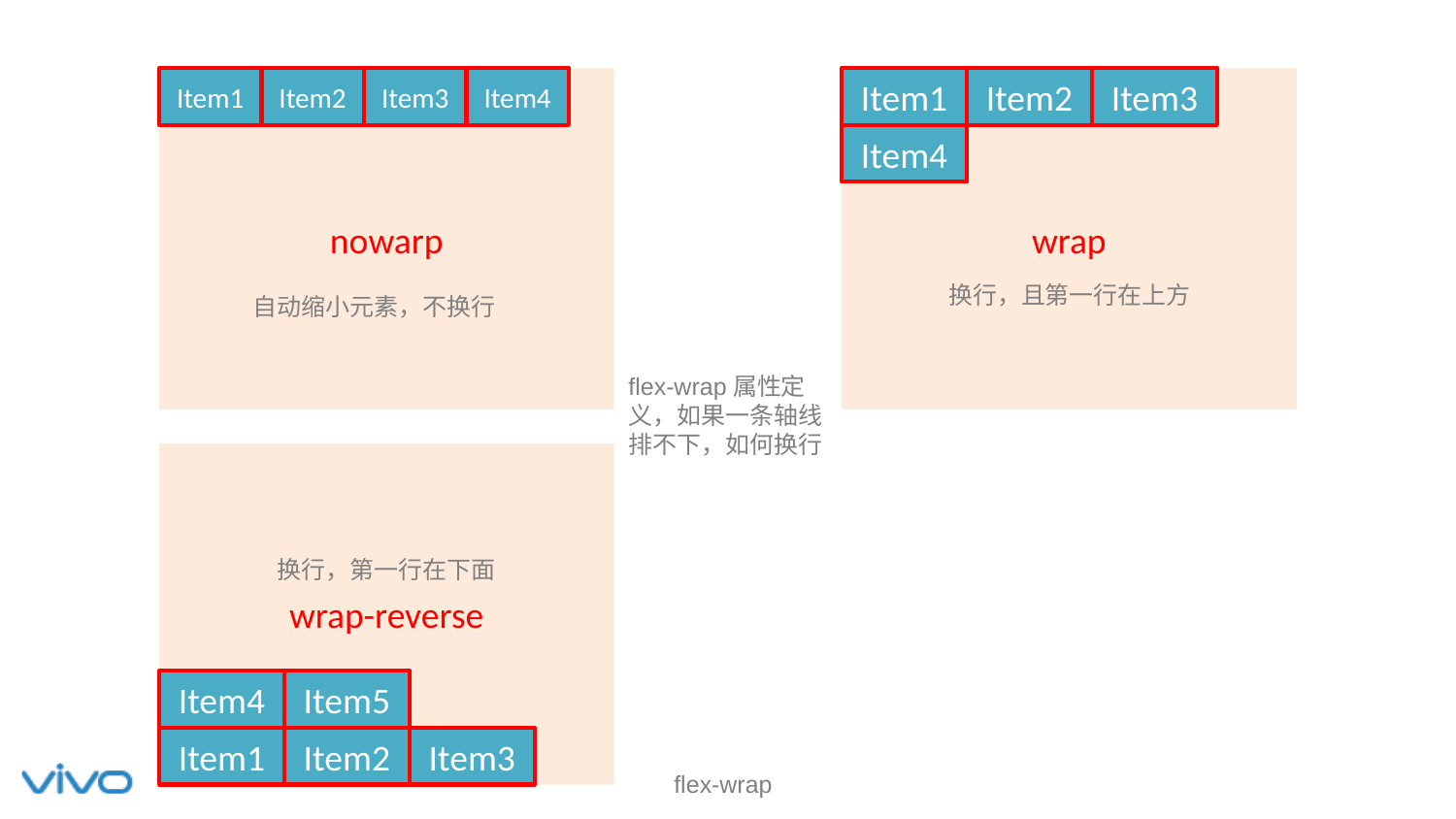

nowarp
Item1
Item2
Item3
Item4
wrap
Item1
Item2
Item3
Item4
换行，且第一行在上方
自动缩小元素，不换行
flex-wrap属性定义，如果一条轴线排不下，如何换行
wrap-reverse
换行，第一行在下面
Item4
Item5
Item1
Item2
Item3
flex-wrap